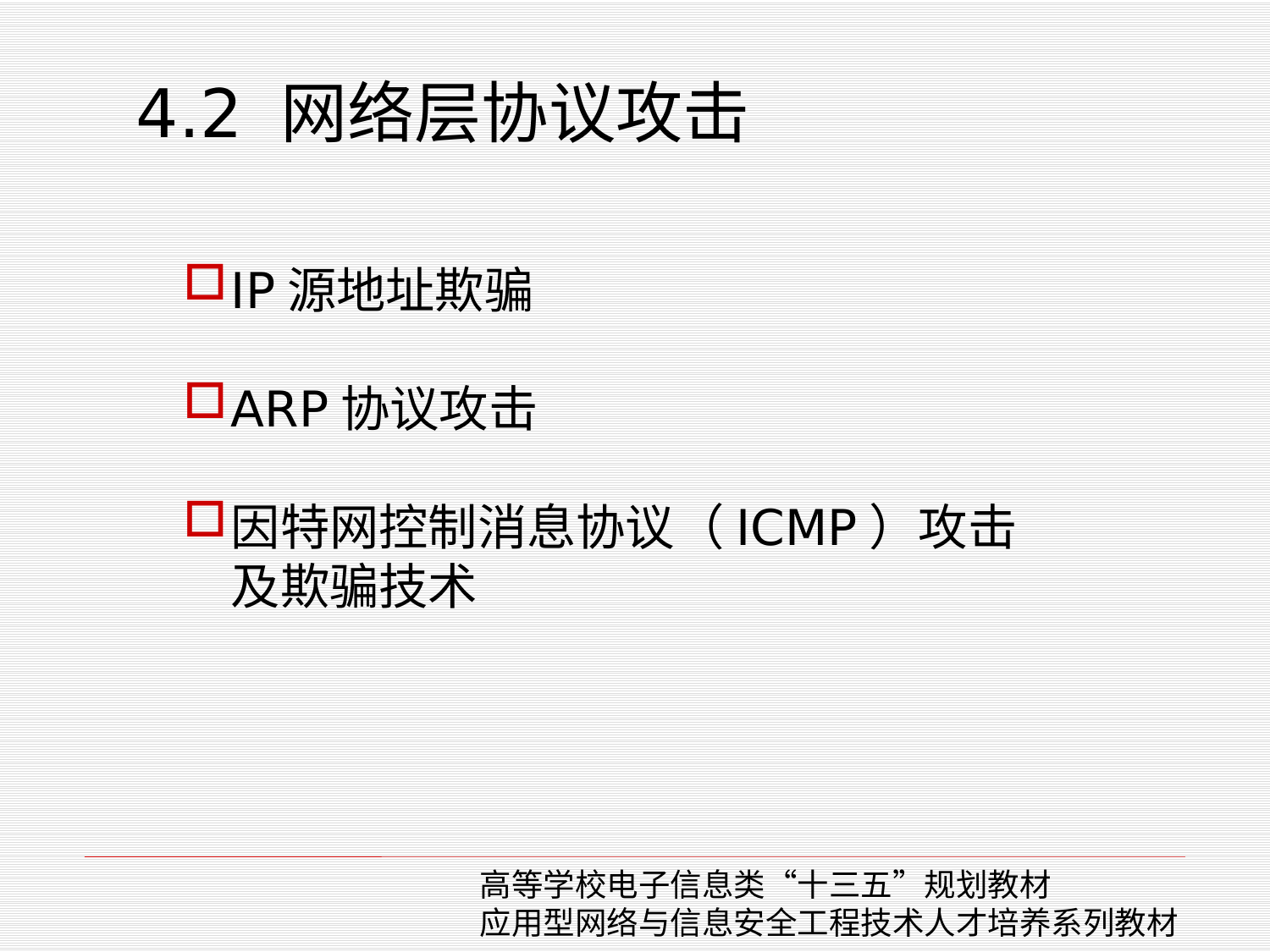

4.2 网络层协议攻击

IP源地址欺骗

ARP协议攻击

因特网控制消息协议（ICMP）攻击及欺骗技术
高等学校电子信息类“十三五”规划教材
应用型网络与信息安全工程技术人才培养系列教材